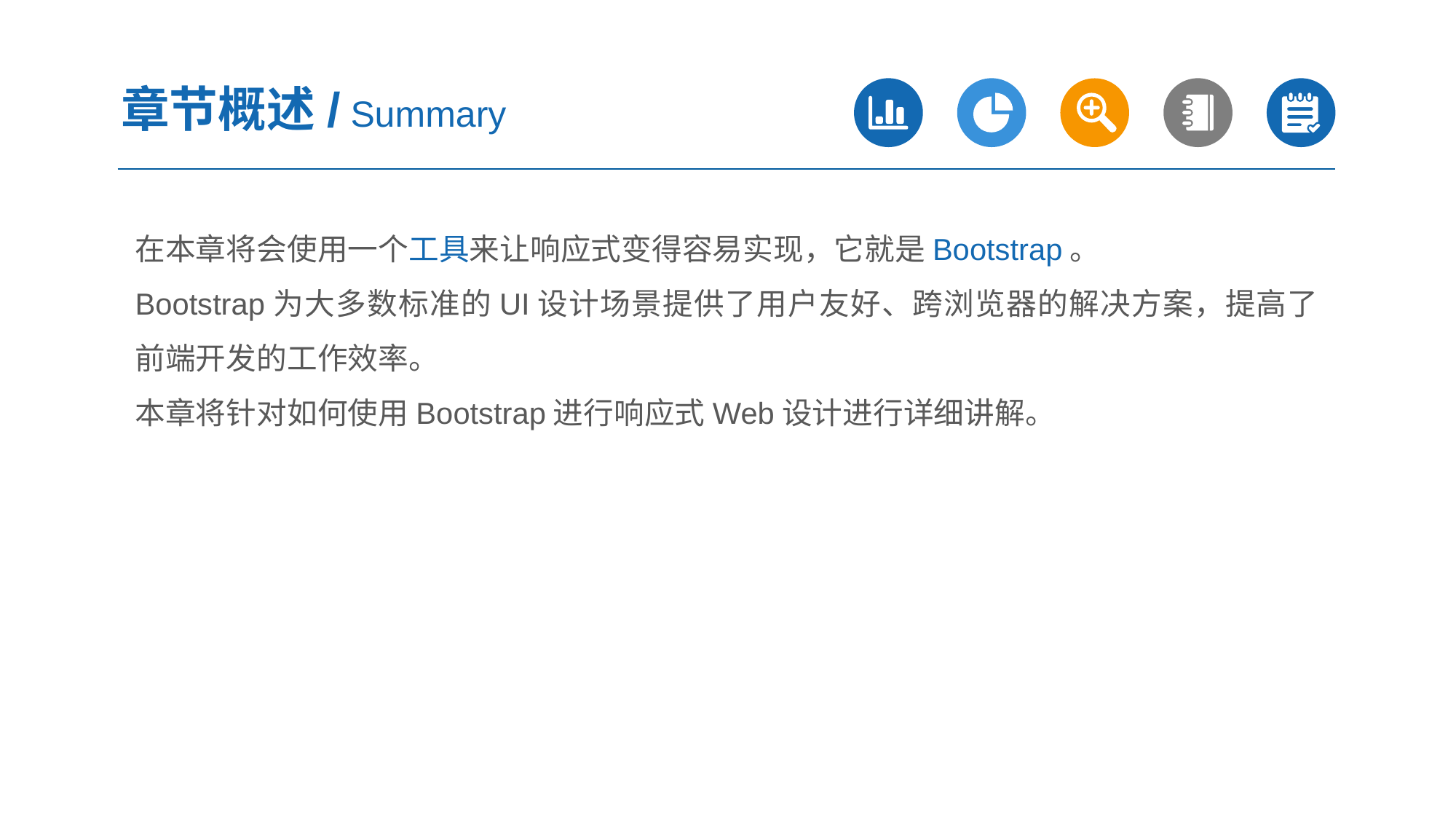

章节概述/ Summary
在本章将会使用一个工具来让响应式变得容易实现，它就是Bootstrap。
Bootstrap为大多数标准的UI设计场景提供了用户友好、跨浏览器的解决方案，提高了前端开发的工作效率。
本章将针对如何使用Bootstrap进行响应式Web设计进行详细讲解。